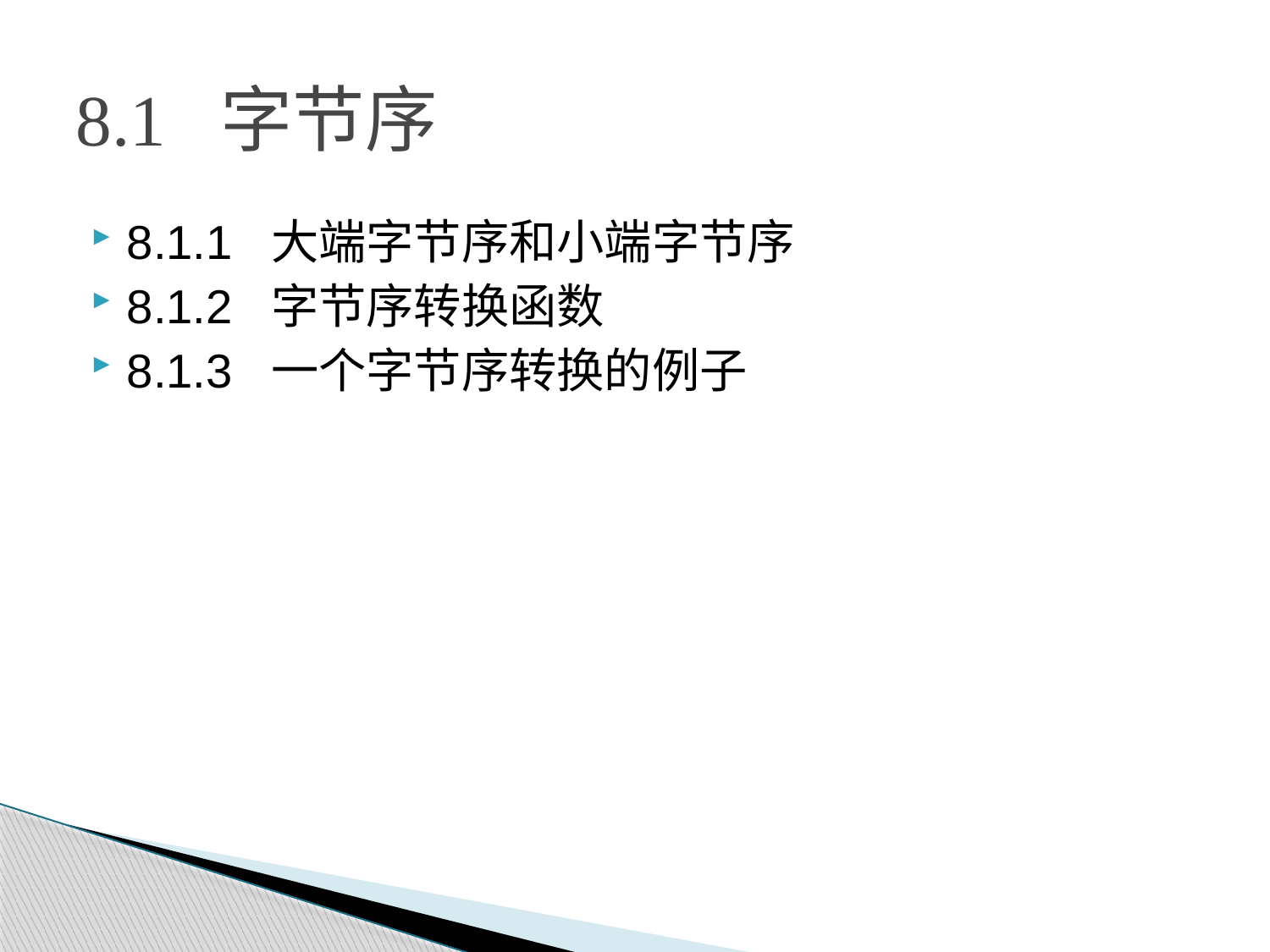

# 8.1  字节序
8.1.1  大端字节序和小端字节序
8.1.2  字节序转换函数
8.1.3  一个字节序转换的例子